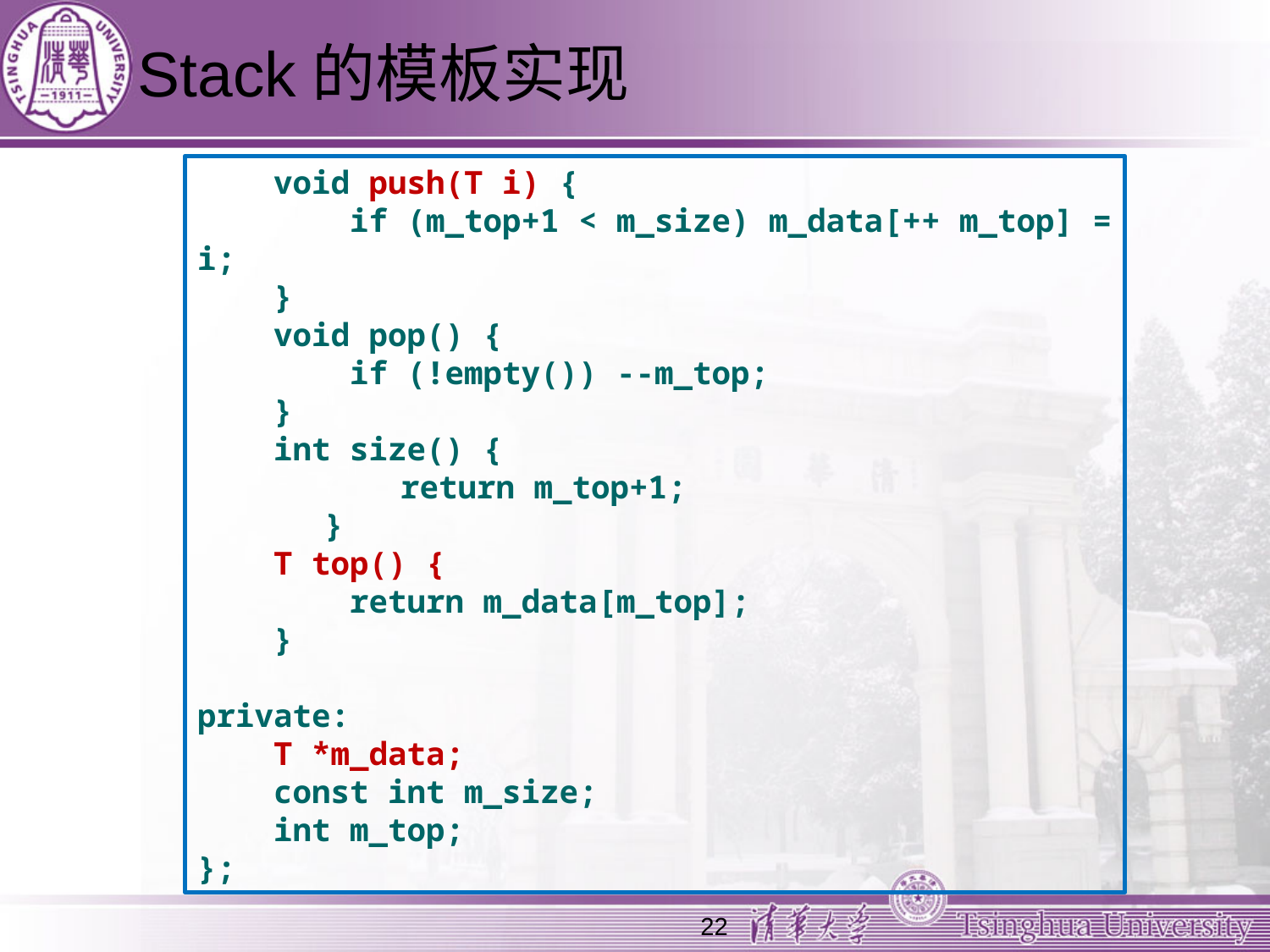

# Stack的模板实现
    void push(T i) {
        if (m_top+1 < m_size) m_data[++ m_top] = i;
    }
    void pop() {
        if (!empty()) --m_top;
    }
    int size() {
	    return m_top+1;
	}
    T top() {
        return m_data[m_top];
    }

private:
    T *m_data;
    const int m_size;
    int m_top;
};
22